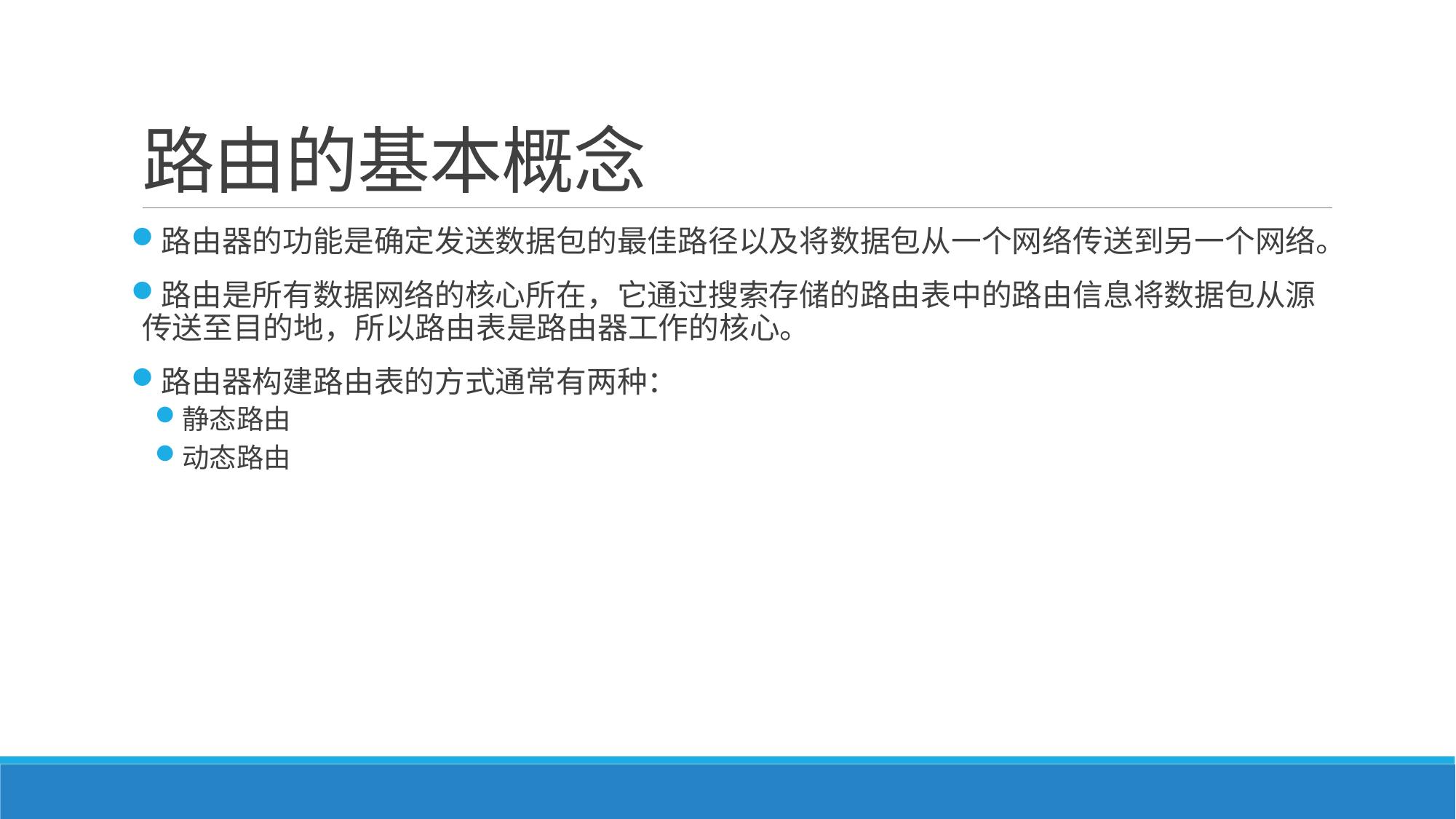

# 路由的基本概念
路由器的功能是确定发送数据包的最佳路径以及将数据包从一个网络传送到另一个网络。
路由是所有数据网络的核心所在，它通过搜索存储的路由表中的路由信息将数据包从源传送至目的地，所以路由表是路由器工作的核心。
路由器构建路由表的方式通常有两种：
静态路由
动态路由